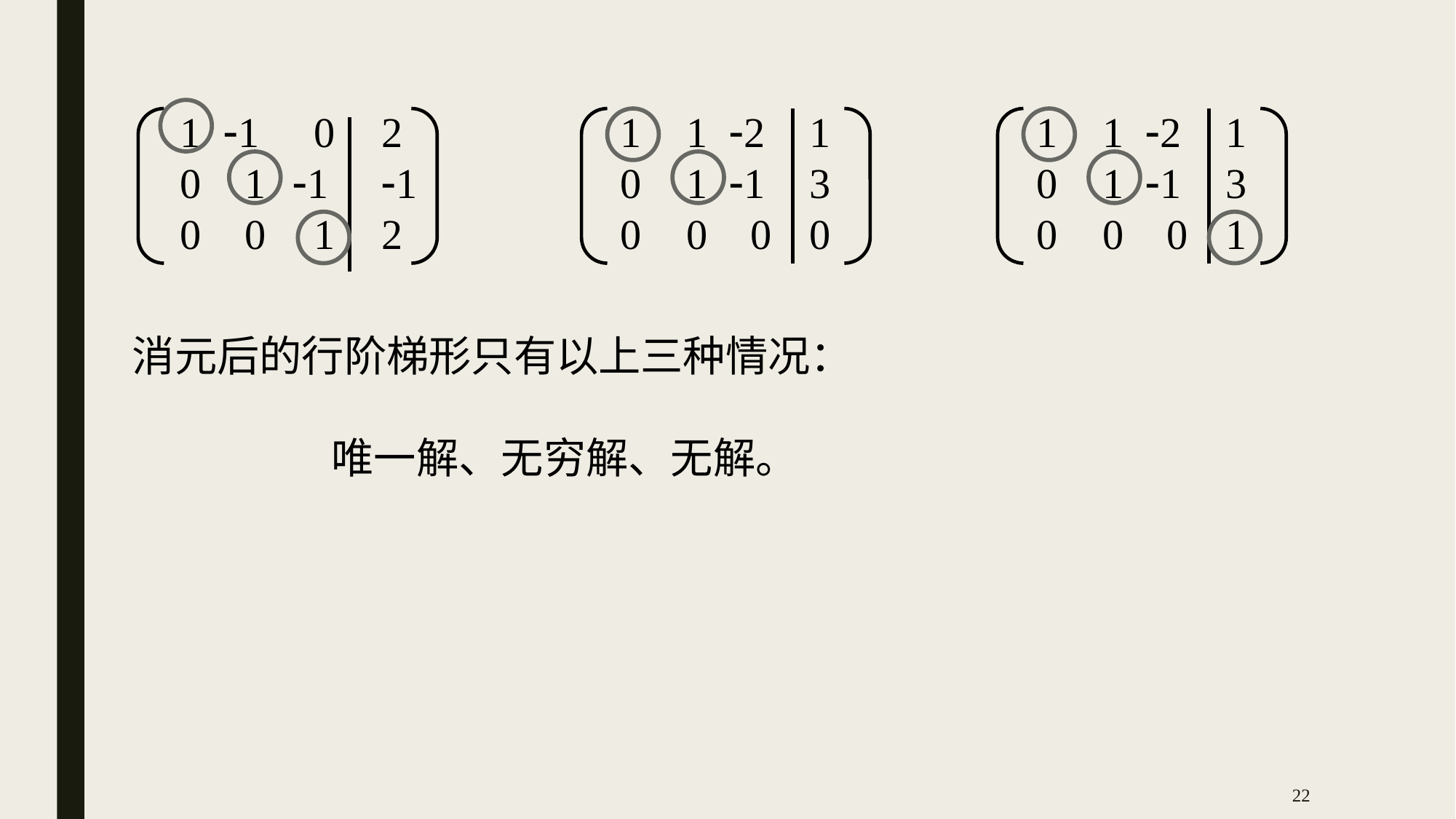

1
0
0
−1
  1
  0
  0
−1
  1
2
−1
2
 1
 0
 0
 1
 1
 0
−2
−1
  0
 1
 3
 0
 1
 0
 0
 1
 1
 0
−2
−1
  0
 1
 3
 1

消元后的行阶梯形只有以上三种情况：

                    唯一解、无穷解、无解。
22